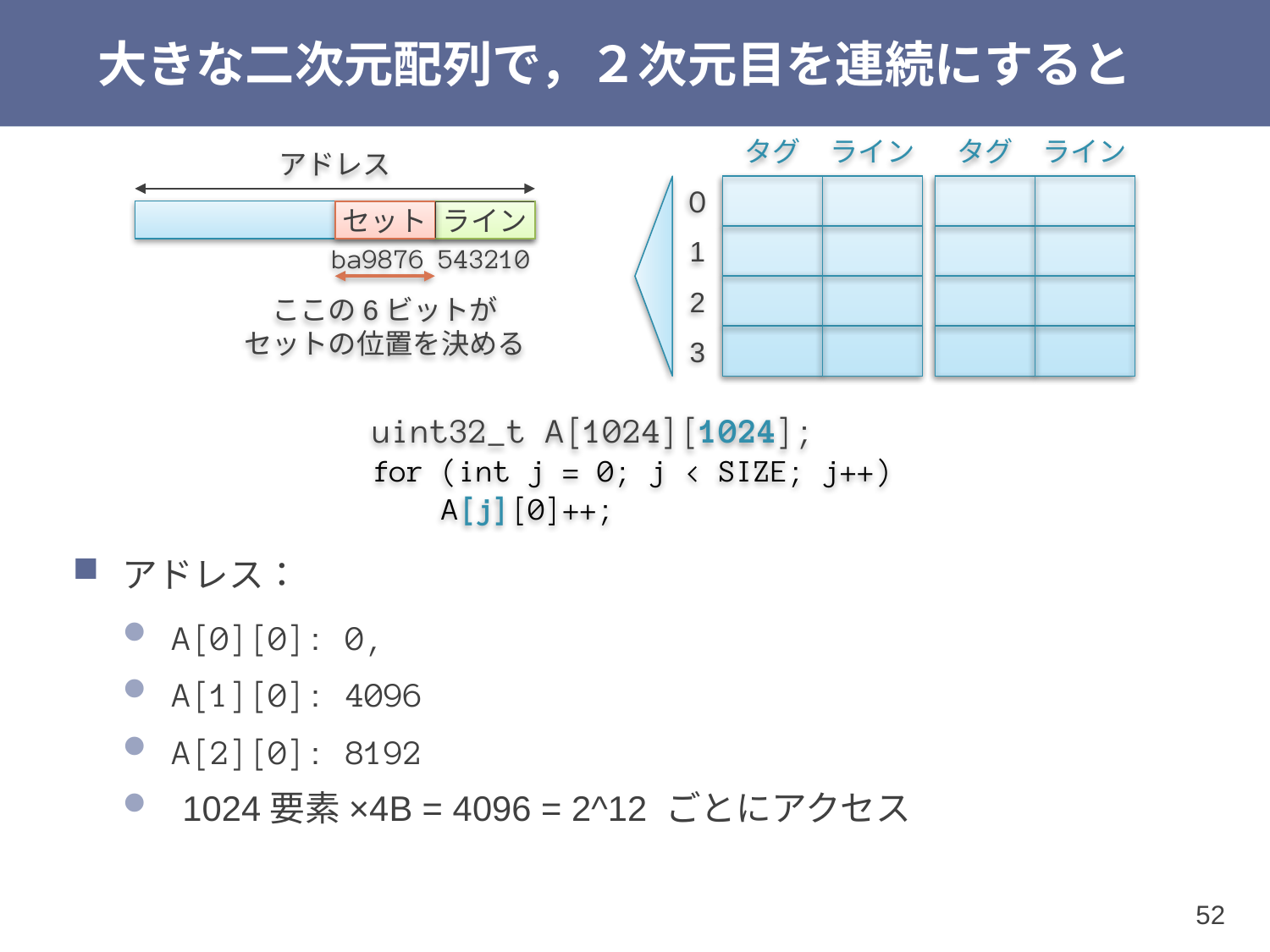

# 大きな二次元配列で，２次元目を連続にすると
タグ
ライン
タグ
ライン
アドレス
０

セット
ライン
1

ba9876
543210

2

ここの6ビットが
セットの位置を決める
3

uint32_t A[1024][1024];
for (int j = 0; j < SIZE; j++)
    A[j][0]++;

アドレス：
A[0][0]: 0,
A[1][0]: 4096
A[2][0]: 8192
 1024要素×4B = 4096 = 2^12 ごとにアクセス